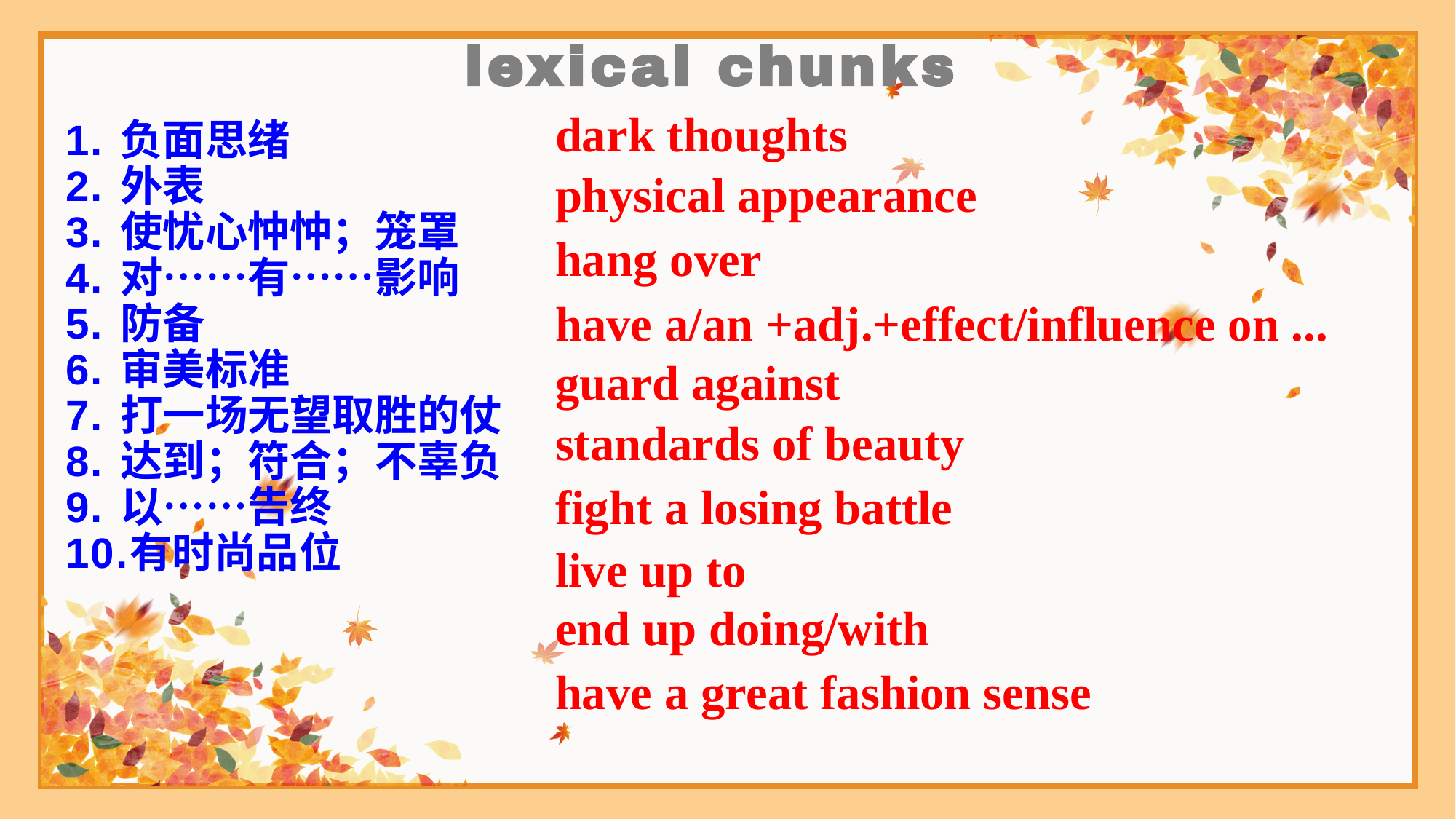

# lexical chunks
dark thoughts
负面思绪
外表
使忧心忡忡；笼罩
对……有……影响
防备
审美标准
打一场无望取胜的仗
达到；符合；不辜负
以……告终
有时尚品位
physical appearance
hang over
have a/an +adj.+effect/influence on ...
guard against
standards of beauty
fight a losing battle
live up to
end up doing/with
have a great fashion sense